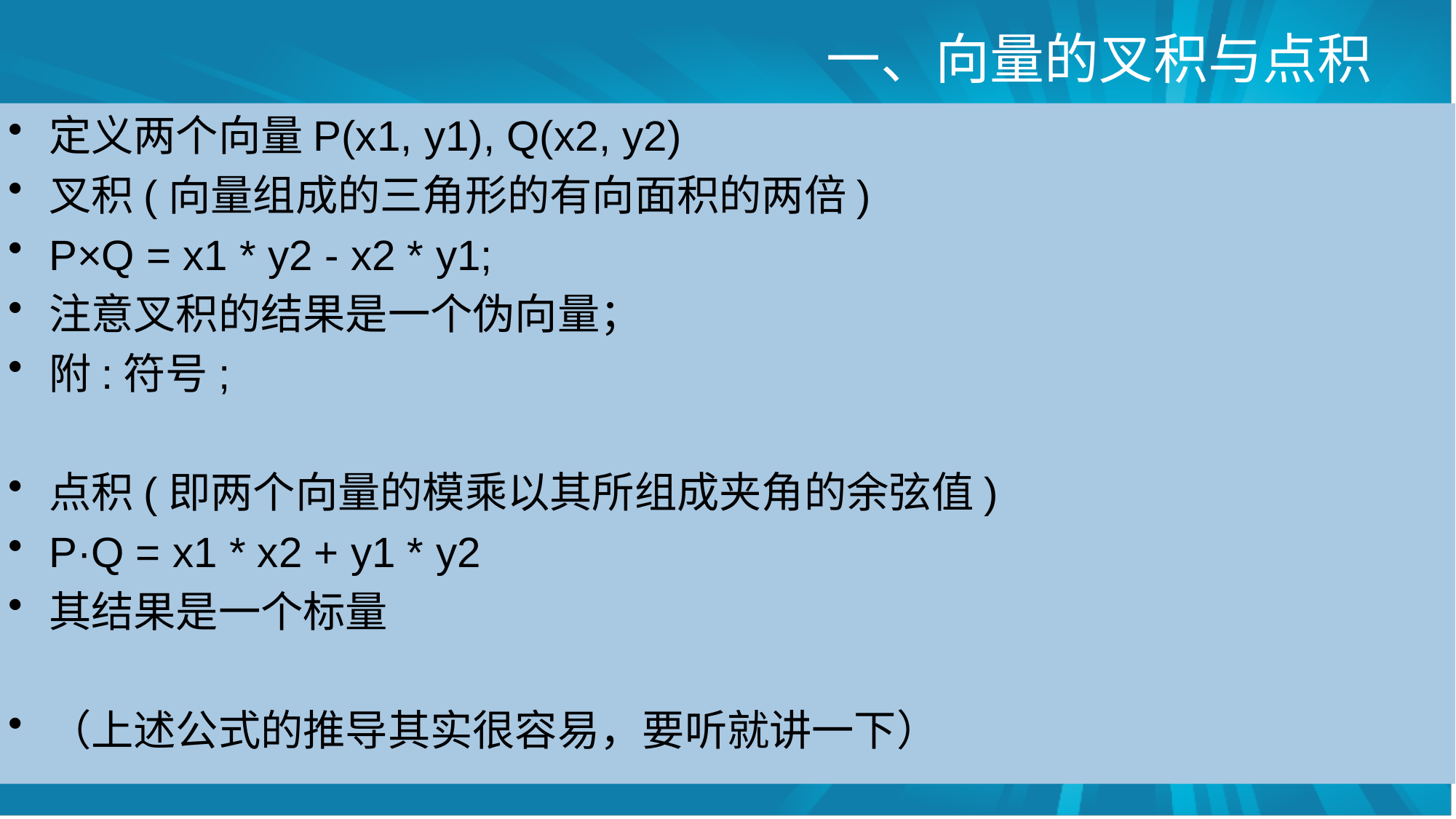

# 一、向量的叉积与点积
定义两个向量P(x1, y1), Q(x2, y2)
叉积(向量组成的三角形的有向面积的两倍)
P×Q = x1 * y2 - x2 * y1;
注意叉积的结果是一个伪向量；
附:符号;

点积(即两个向量的模乘以其所组成夹角的余弦值)
P·Q = x1 * x2 + y1 * y2
其结果是一个标量

（上述公式的推导其实很容易，要听就讲一下）